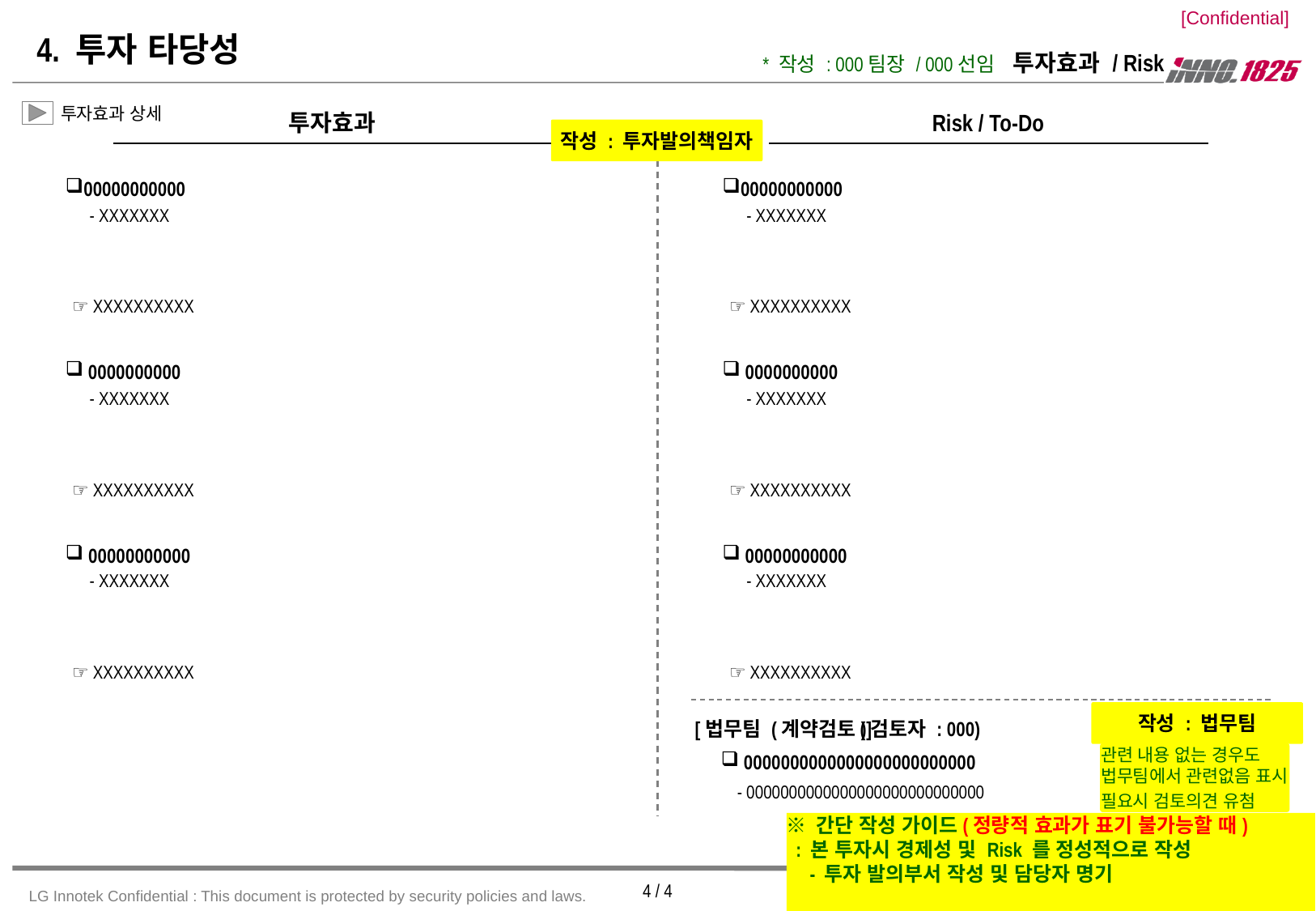

# 4. 투자 타당성
투자효과 / Risk
* 작성 : 000팀장 / 000선임

투자효과 상세
투자효과
Risk / To-Do
작성 : 투자발의책임자
00000000000
00000000000
- XXXXXXX
- XXXXXXX
☞ XXXXXXXXXX
☞ XXXXXXXXXX
 0000000000
 0000000000
- XXXXXXX
- XXXXXXX
☞ XXXXXXXXXX
☞ XXXXXXXXXX
 00000000000
 00000000000
- XXXXXXX
- XXXXXXX
☞ XXXXXXXXXX
☞ XXXXXXXXXX
작성 : 법무팀
[법무팀 (계약검토)]
(검토자 : 000)
관련 내용 없는 경우도
법무팀에서 관련없음 표시
필요시 검토의견 유첨
 0000000000000000000000000
- 0000000000000000000000000000
※ 간단 작성 가이드(정량적 효과가 표기 불가능할 때)
  : 본 투자시 경제성 및 Risk 를 정성적으로 작성
     - 투자 발의부서 작성 및 담당자 명기
4 / 4